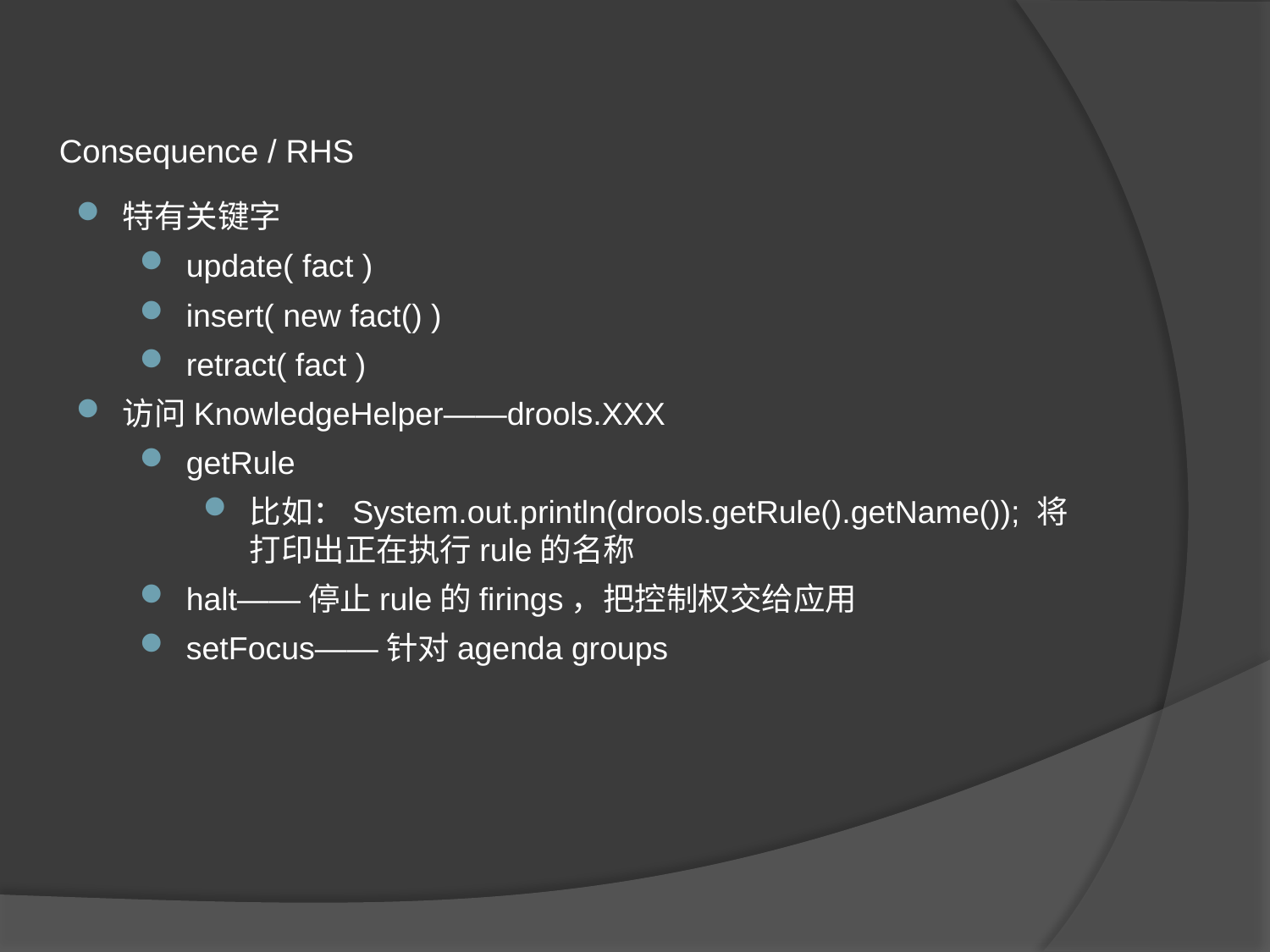

# Consequence / RHS
特有关键字
update( fact )
insert( new fact() )
retract( fact )
访问KnowledgeHelper——drools.XXX
getRule
比如：System.out.println(drools.getRule().getName()); 将打印出正在执行rule的名称
halt——停止rule的firings，把控制权交给应用
setFocus——针对agenda groups